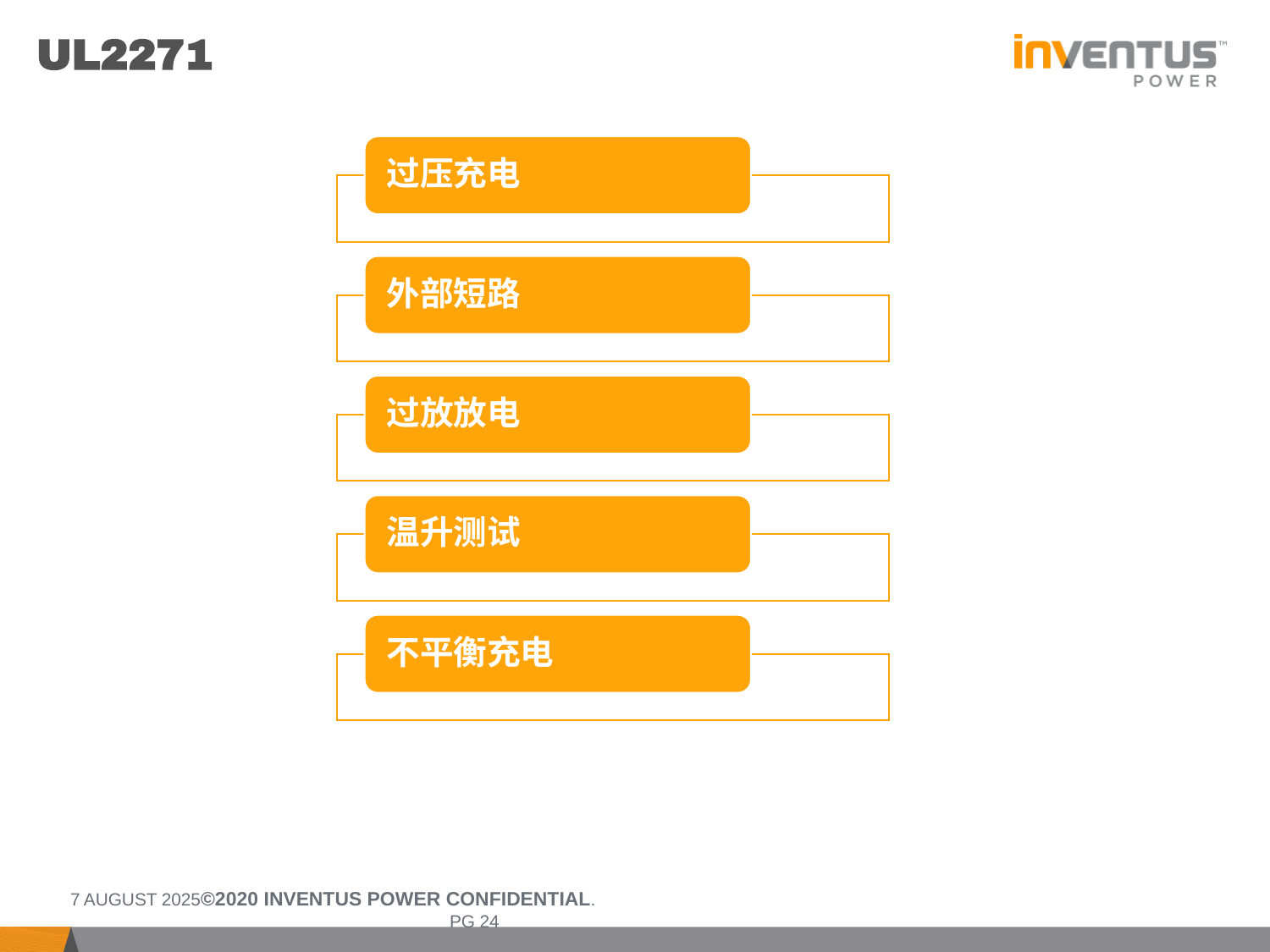

# UL2271
过压充电
外部短路
过放放电
温升测试
不平衡充电